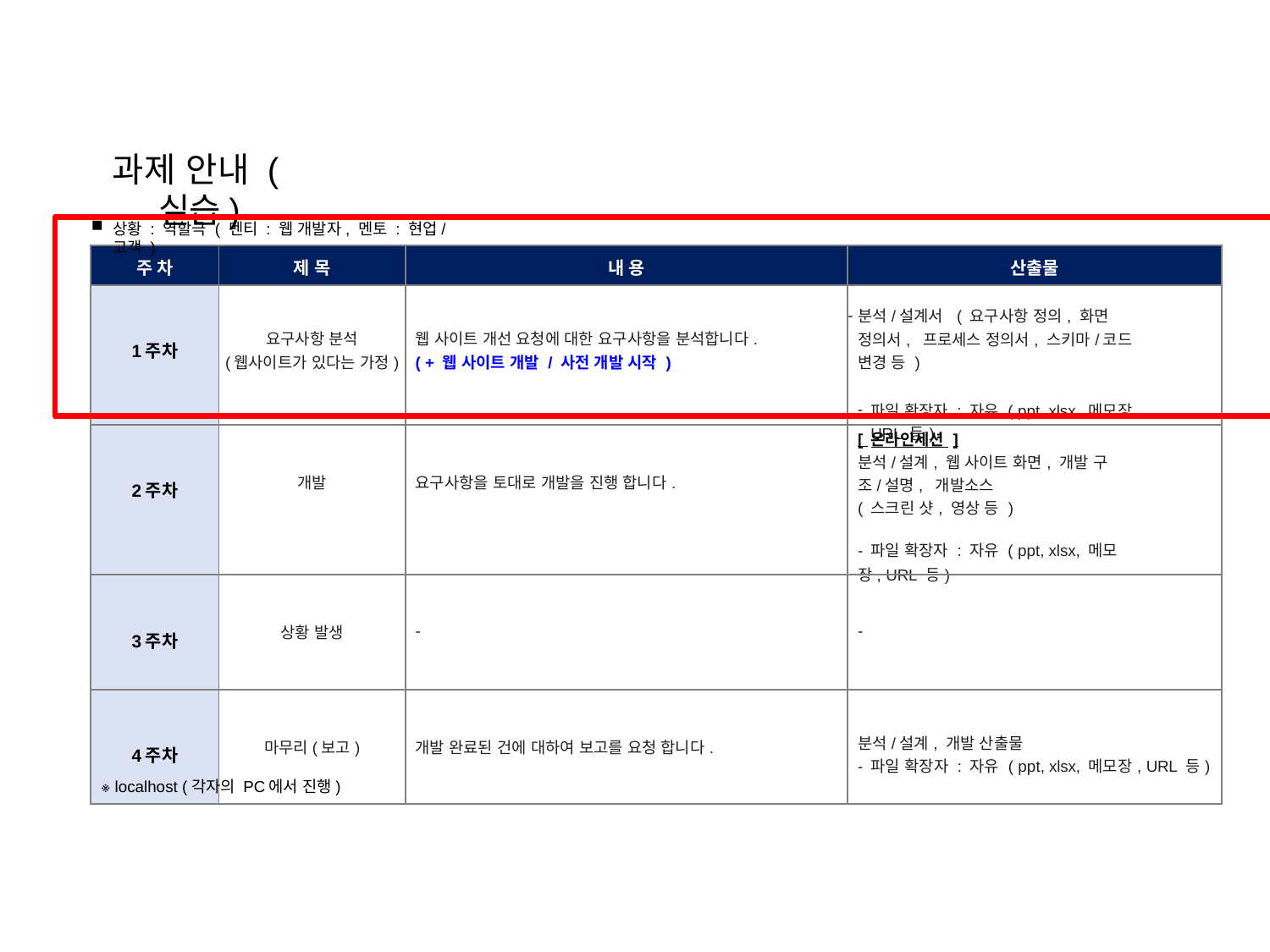

# 과제 안내 (실습)

상황 : 역할극 ( 멘티 : 웹 개발자, 멘토 : 현업/고객 )
| 주 차 | 제 목 | 내 용 | 산출물 |
| --- | --- | --- | --- |
| 1주차 | 요구사항 분석 (웹사이트가 있다는 가정) | 웹 사이트 개선 요청에 대한 요구사항을 분석합니다. ( + 웹 사이트 개발 / 사전 개발 시작 ) | 분석/설계서 ( 요구사항 정의, 화면 정의서, 프로세스 정의서, 스키마/코드 변경 등 ) 파일 확장자 : 자유 ( ppt, xlsx, 메모장, URL 등) |
| 2주차 | 개발 | 요구사항을 토대로 개발을 진행 합니다. | [ 온라인세션 ] 분석/설계, 웹 사이트 화면, 개발 구조/설명, 개발소스 ( 스크린 샷, 영상 등 ) - 파일 확장자 : 자유 ( ppt, xlsx, 메모장, URL 등) |
| 3주차 | 상황 발생 | - | - |
| 4주차 | 마무리(보고) | 개발 완료된 건에 대하여 보고를 요청 합니다. | 분석/설계, 개발 산출물 - 파일 확장자 : 자유 ( ppt, xlsx, 메모장, URL 등) |
※ localhost (각자의 PC에서 진행)